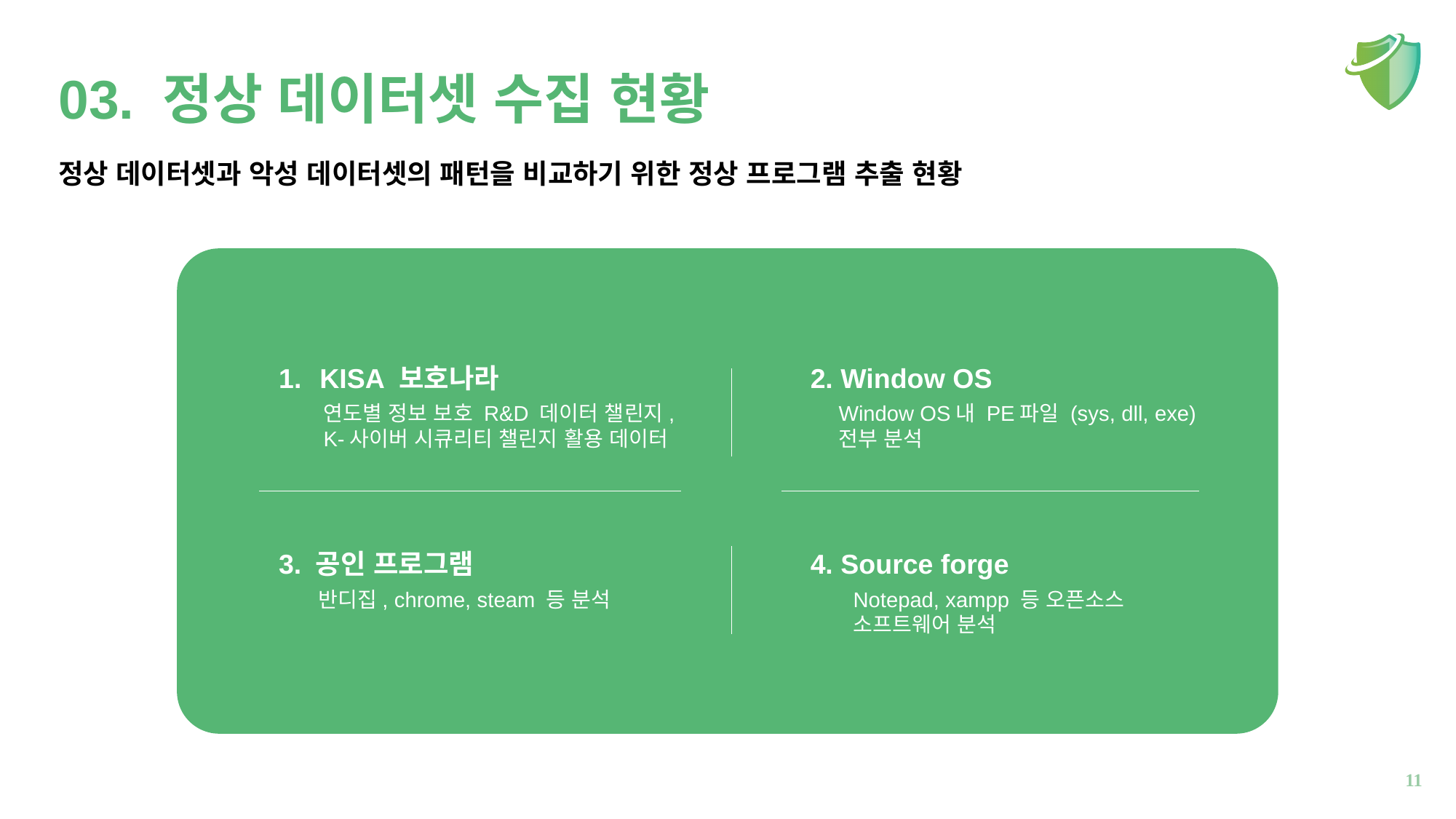

# 03. 정상 데이터셋 수집 현황
정상 데이터셋과 악성 데이터셋의 패턴을 비교하기 위한 정상 프로그램 추출 현황

KISA 보호나라
연도별 정보 보호 R&D 데이터 챌린지,
K-사이버 시큐리티 챌린지 활용 데이터
2. Window OS
Window OS내 PE파일 (sys, dll, exe)
전부 분석
3. 공인 프로그램
반디집, chrome, steam 등 분석
4. Source forge
Notepad, xampp 등 오픈소스
소프트웨어 분석
11